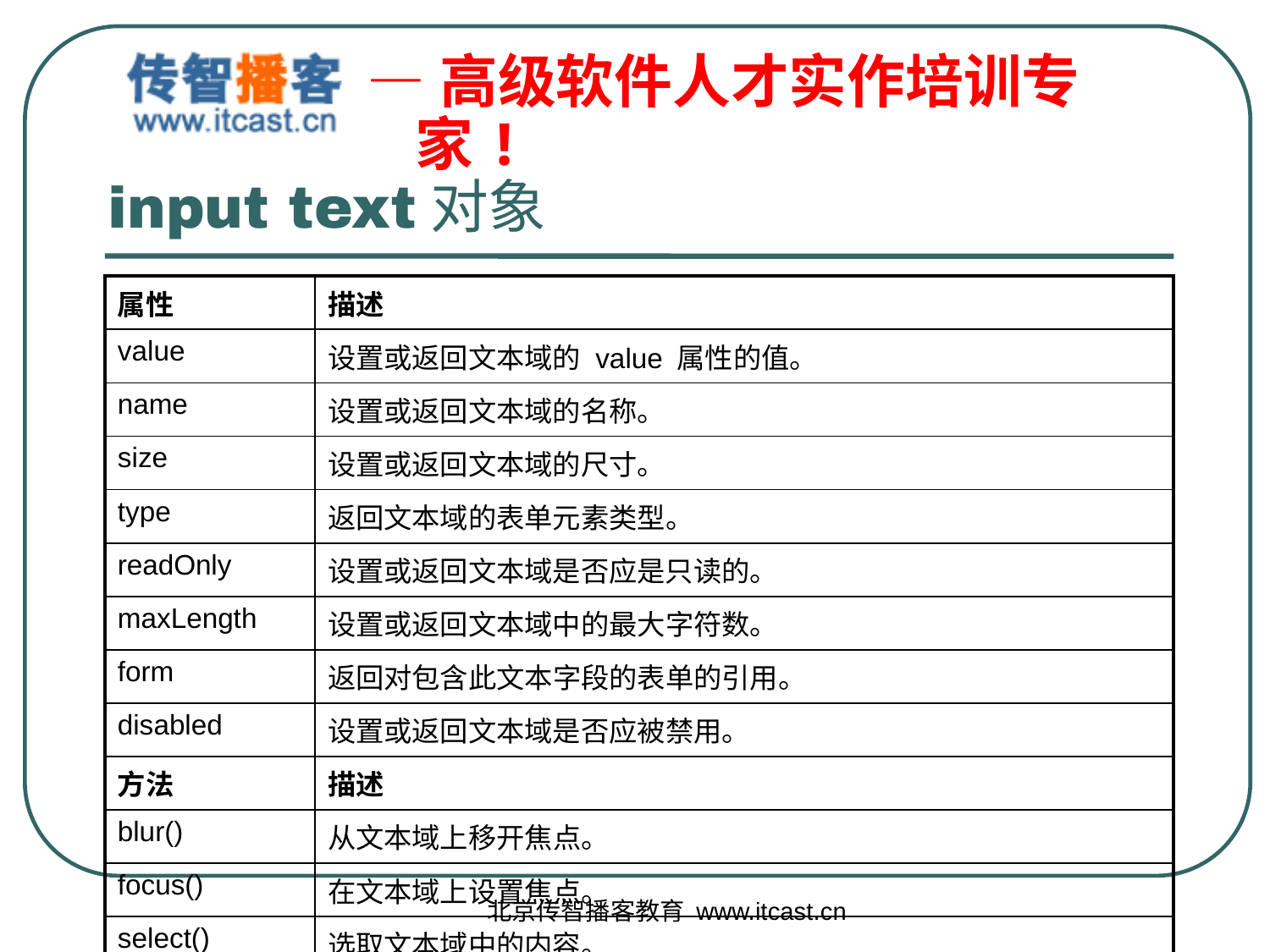

# input text对象
| 属性 | 描述 |
| --- | --- |
| value | 设置或返回文本域的 value 属性的值。 |
| name | 设置或返回文本域的名称。 |
| size | 设置或返回文本域的尺寸。 |
| type | 返回文本域的表单元素类型。 |
| readOnly | 设置或返回文本域是否应是只读的。 |
| maxLength | 设置或返回文本域中的最大字符数。 |
| form | 返回对包含此文本字段的表单的引用。 |
| disabled | 设置或返回文本域是否应被禁用。 |
| 方法 | 描述 |
| blur() | 从文本域上移开焦点。 |
| focus() | 在文本域上设置焦点。 |
| select() | 选取文本域中的内容。 |